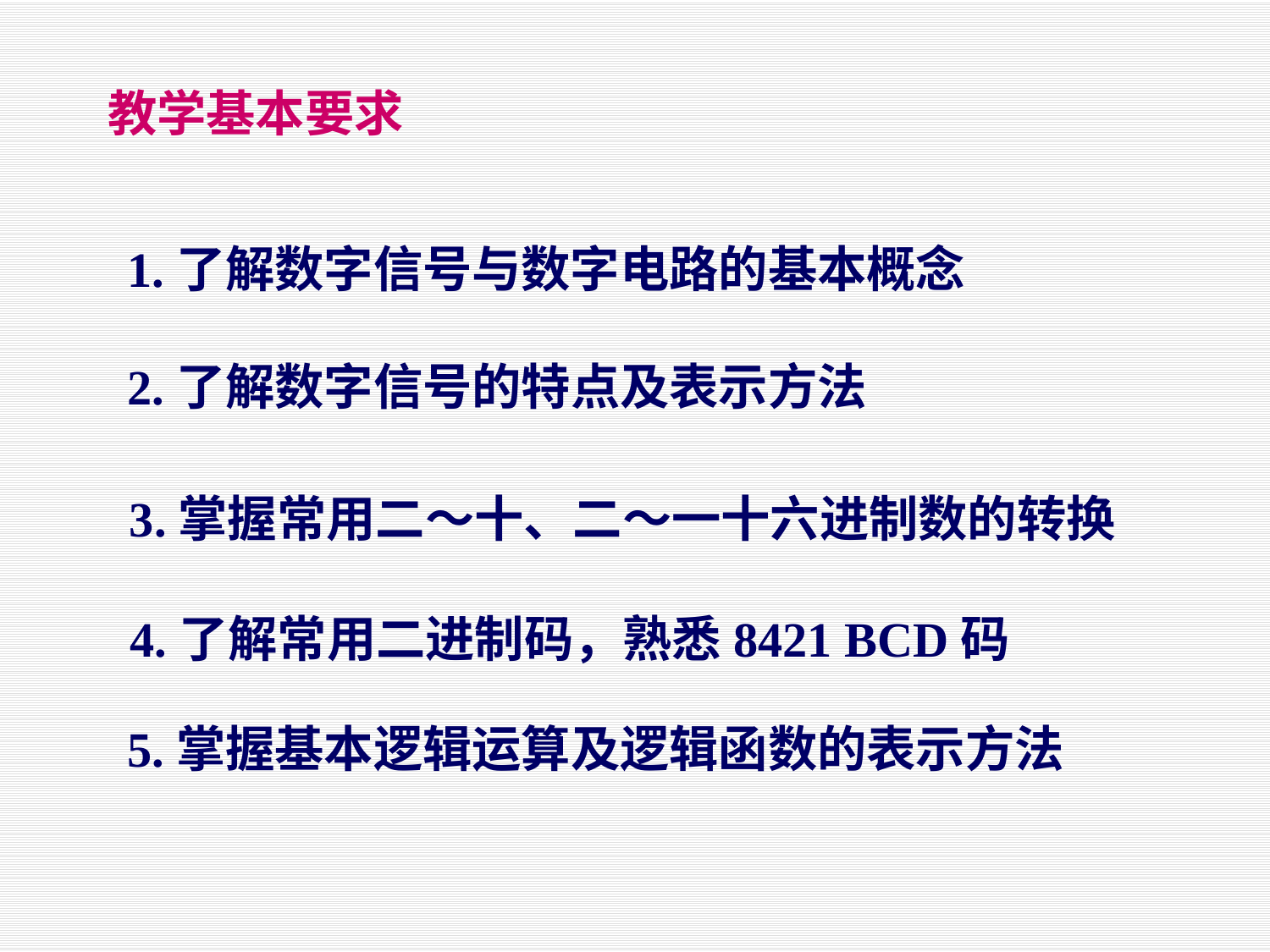

教学基本要求
1.了解数字信号与数字电路的基本概念
2.了解数字信号的特点及表示方法
3.掌握常用二～十、二～一十六进制数的转换
4.了解常用二进制码，熟悉8421 BCD码
5.掌握基本逻辑运算及逻辑函数的表示方法